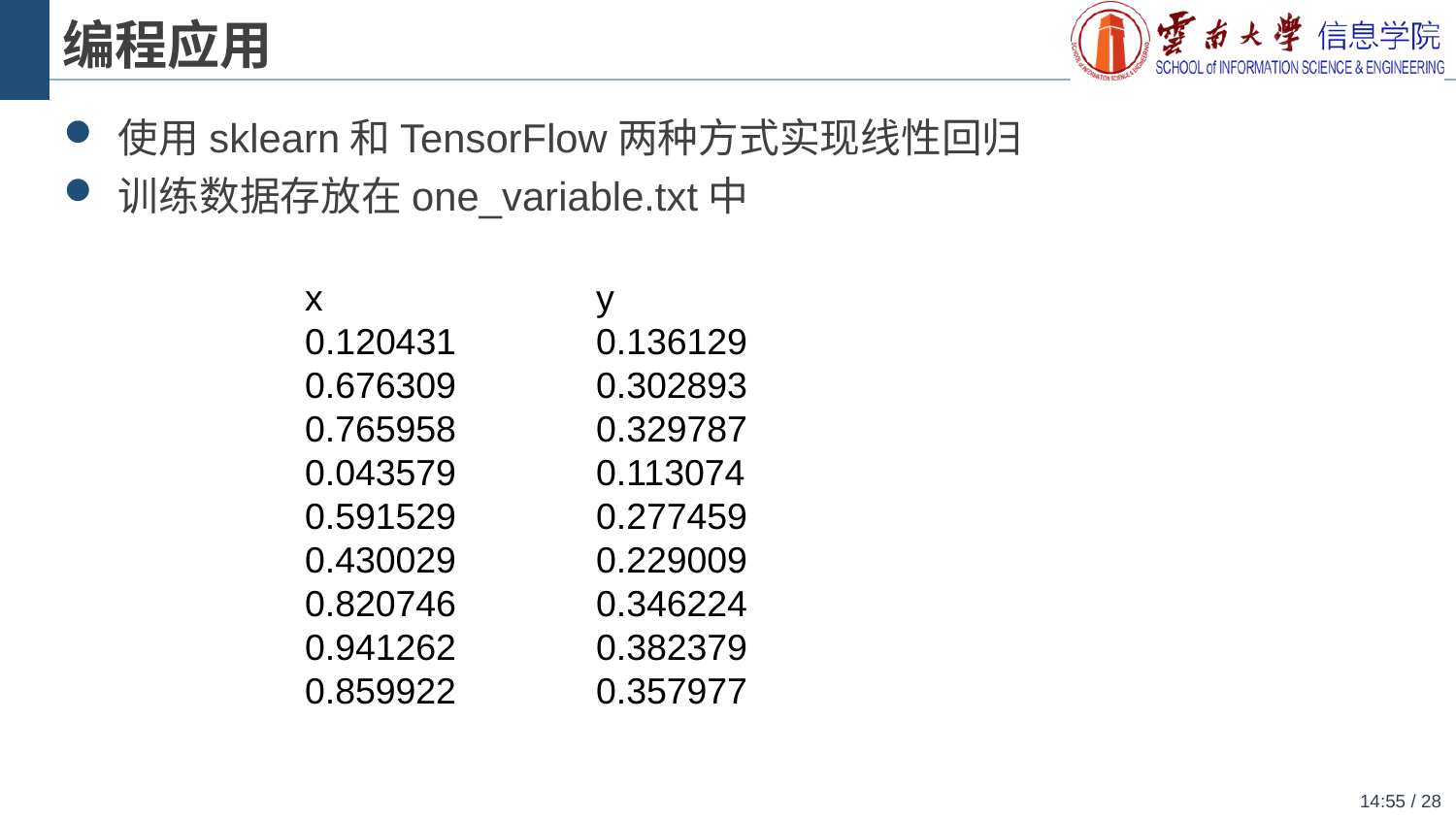

# 编程应用
使用sklearn和TensorFlow两种方式实现线性回归
训练数据存放在one_variable.txt中

x               	y
0.120431	0.136129
0.676309	0.302893
0.765958	0.329787
0.043579	0.113074
0.591529	0.277459
0.430029	0.229009
0.820746	0.346224
0.941262	0.382379
0.859922	0.357977